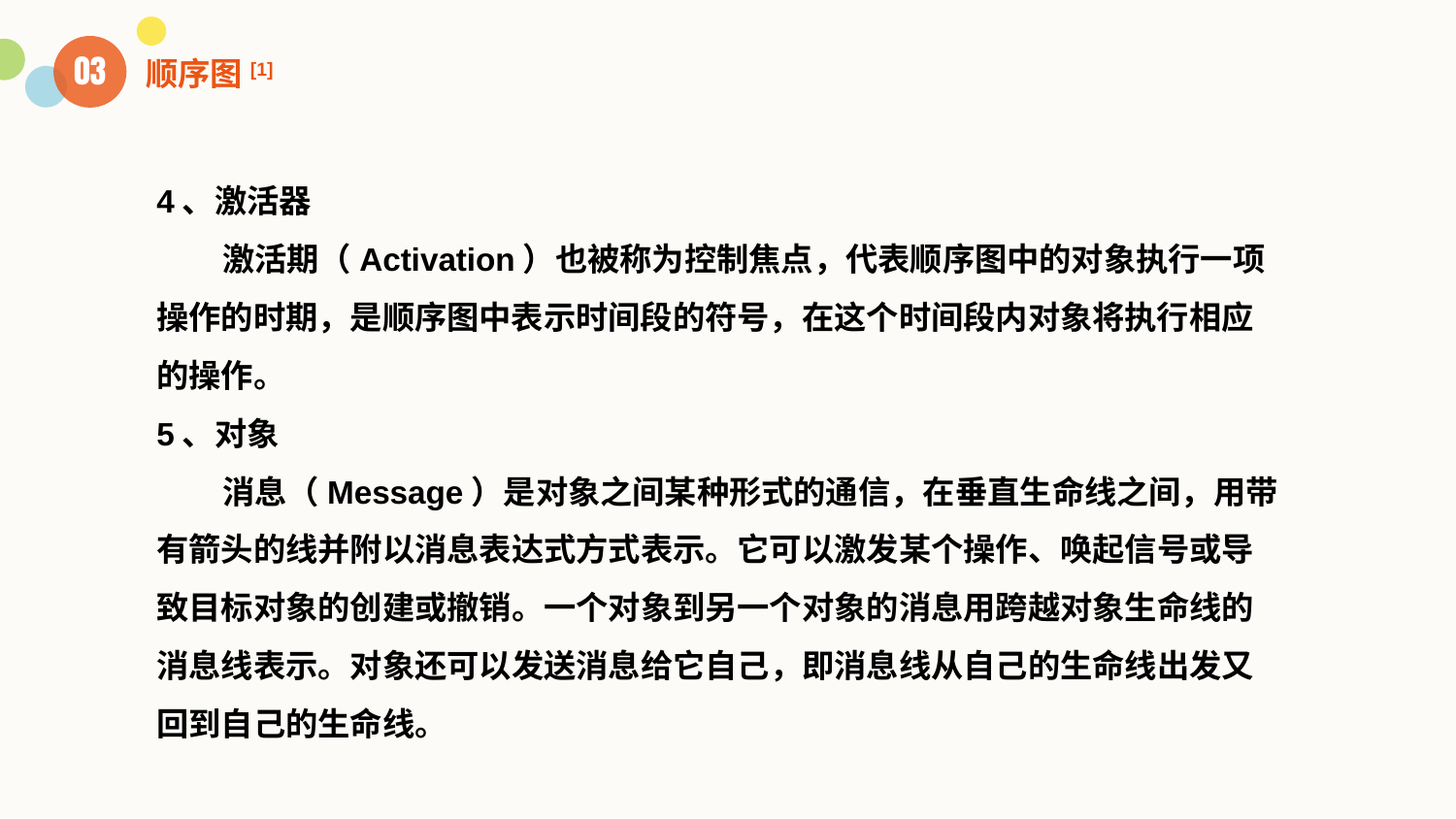

03
顺序图[1]

4、激活器
        激活期（Activation）也被称为控制焦点，代表顺序图中的对象执行一项操作的时期，是顺序图中表示时间段的符号，在这个时间段内对象将执行相应的操作。
5、对象
        消息（Message）是对象之间某种形式的通信，在垂直生命线之间，用带有箭头的线并附以消息表达式方式表示。它可以激发某个操作、唤起信号或导致目标对象的创建或撤销。一个对象到另一个对象的消息用跨越对象生命线的消息线表示。对象还可以发送消息给它自己，即消息线从自己的生命线出发又回到自己的生命线。